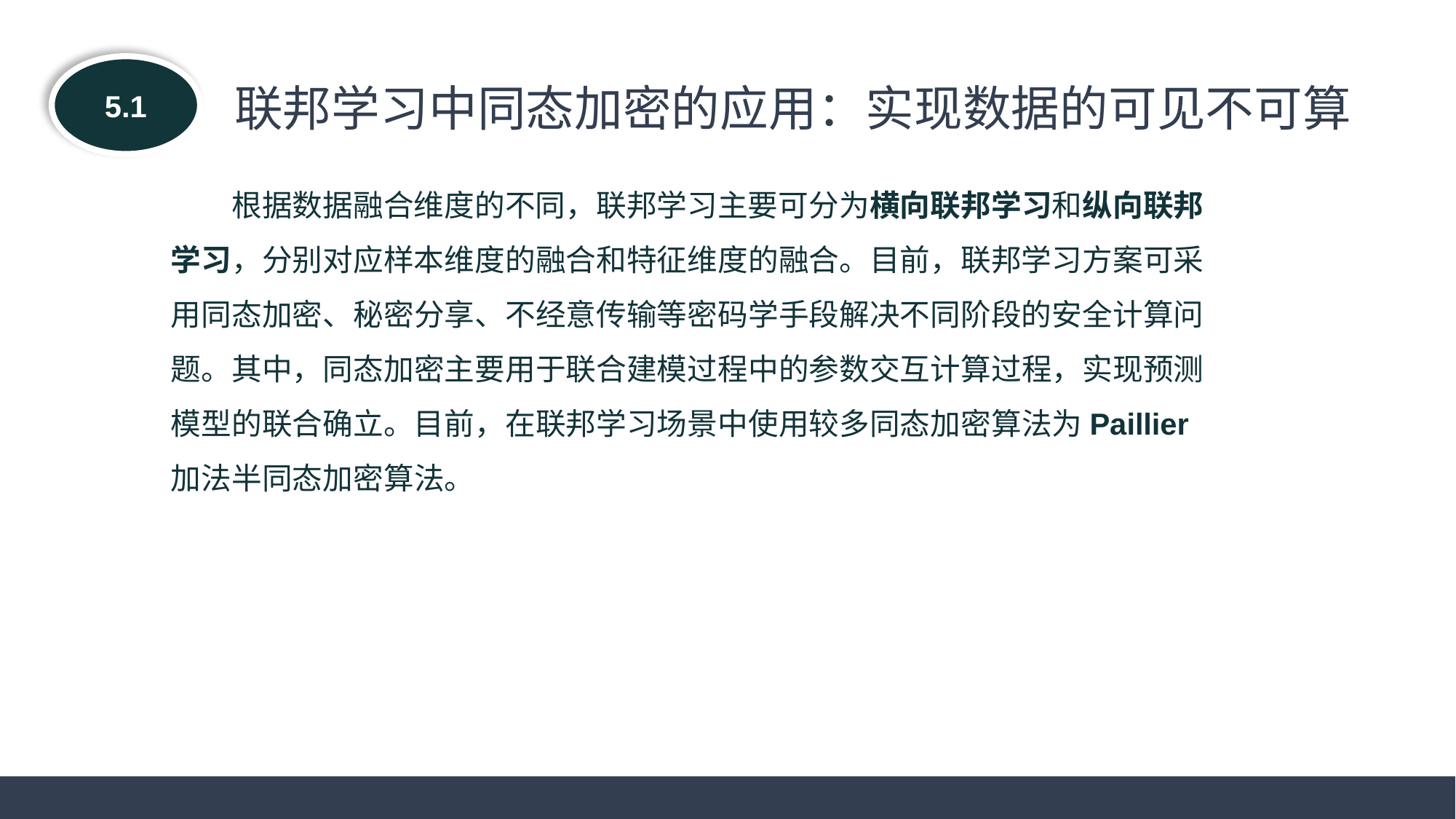

5.1
联邦学习中同态加密的应用：实现数据的可见不可算

根据数据融合维度的不同，联邦学习主要可分为横向联邦学习和纵向联邦学习，分别对应样本维度的融合和特征维度的融合。目前，联邦学习方案可采用同态加密、秘密分享、不经意传输等密码学手段解决不同阶段的安全计算问题。其中，同态加密主要用于联合建模过程中的参数交互计算过程，实现预测模型的联合确立。目前，在联邦学习场景中使用较多同态加密算法为Paillier加法半同态加密算法。